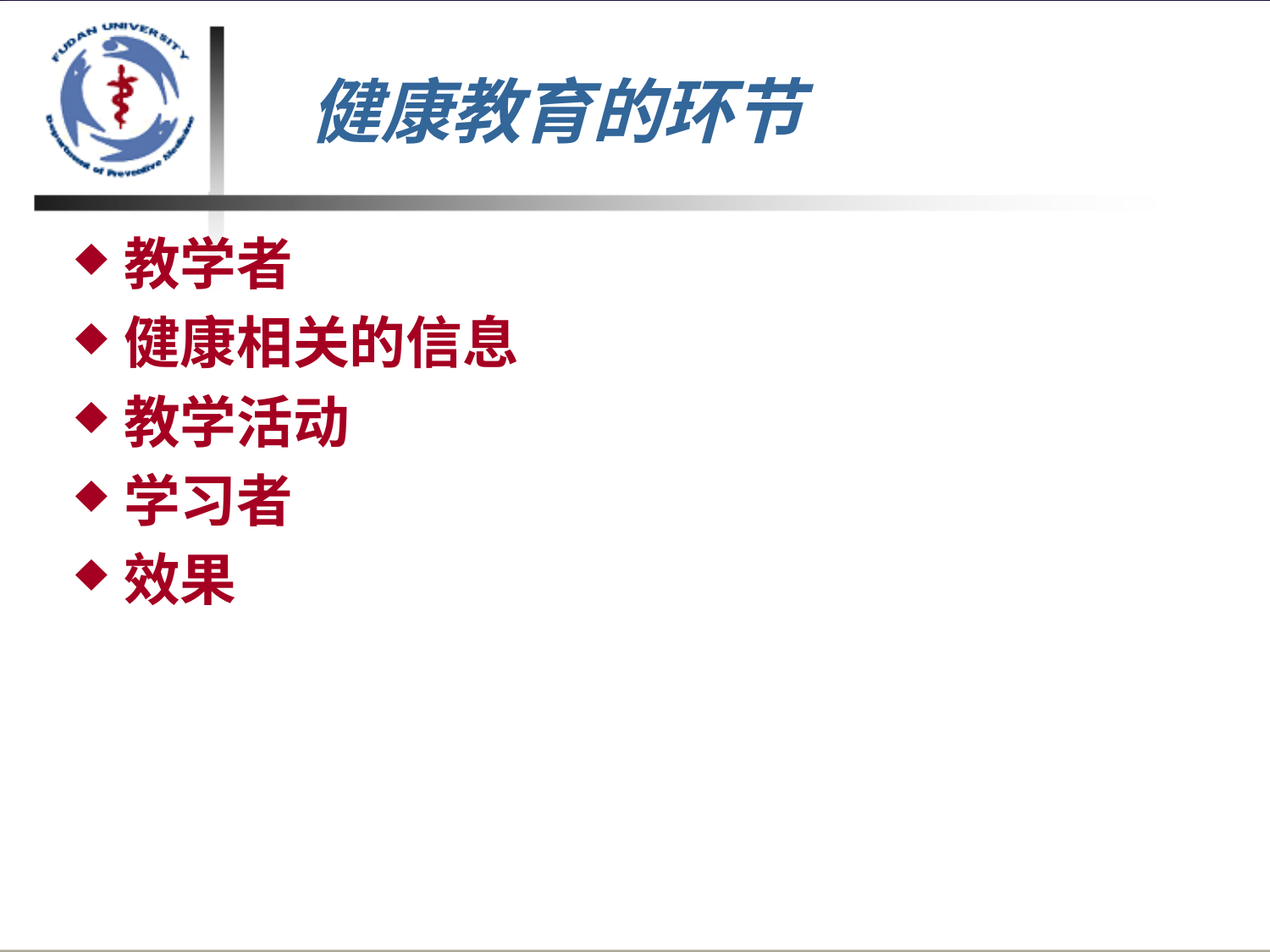

# 健康教育的环节
教学者
健康相关的信息
教学活动
学习者
效果